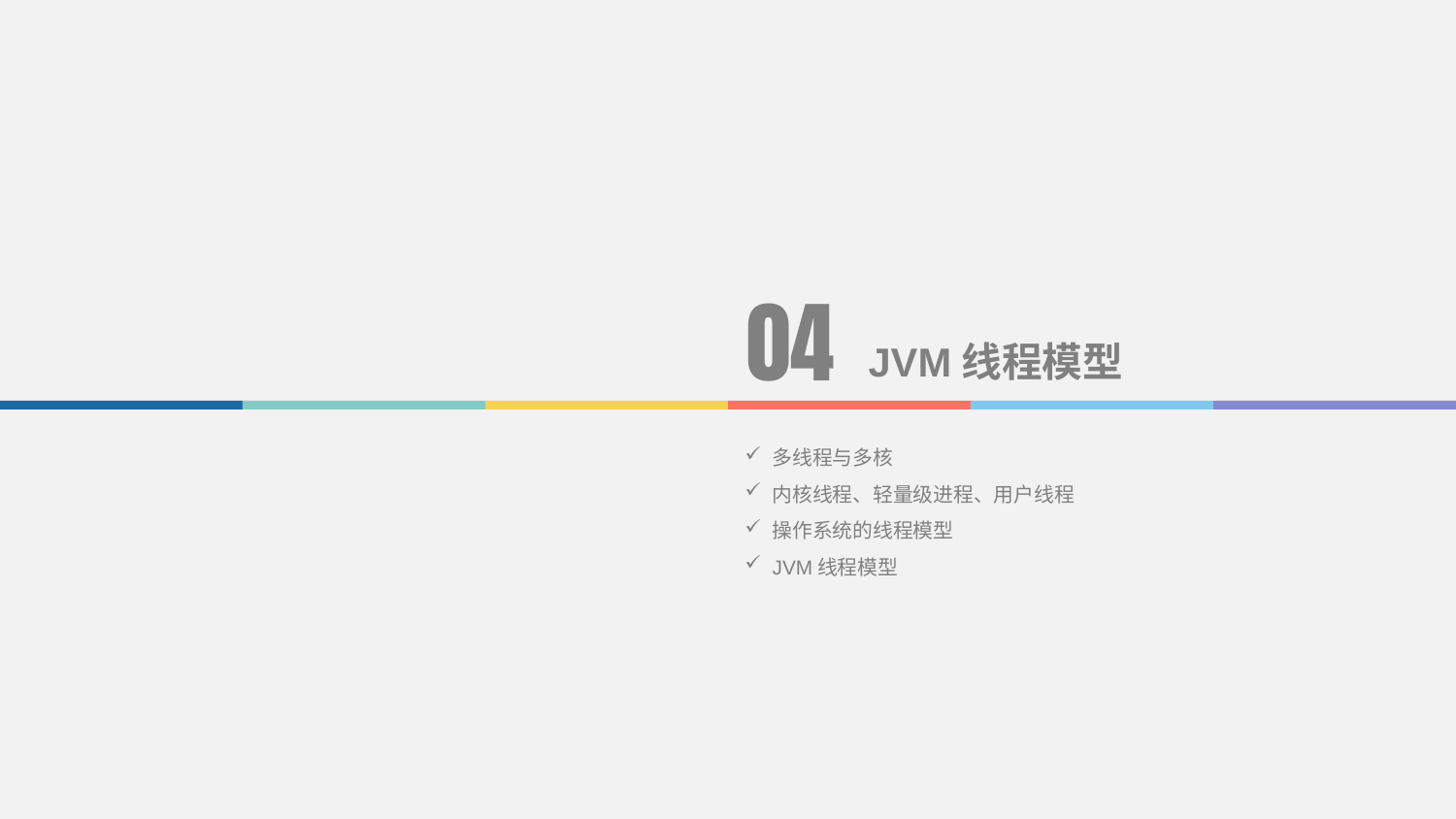

https://www.ypppt.com/
04
JVM线程模型

多线程与多核
内核线程、轻量级进程、用户线程
操作系统的线程模型
JVM线程模型